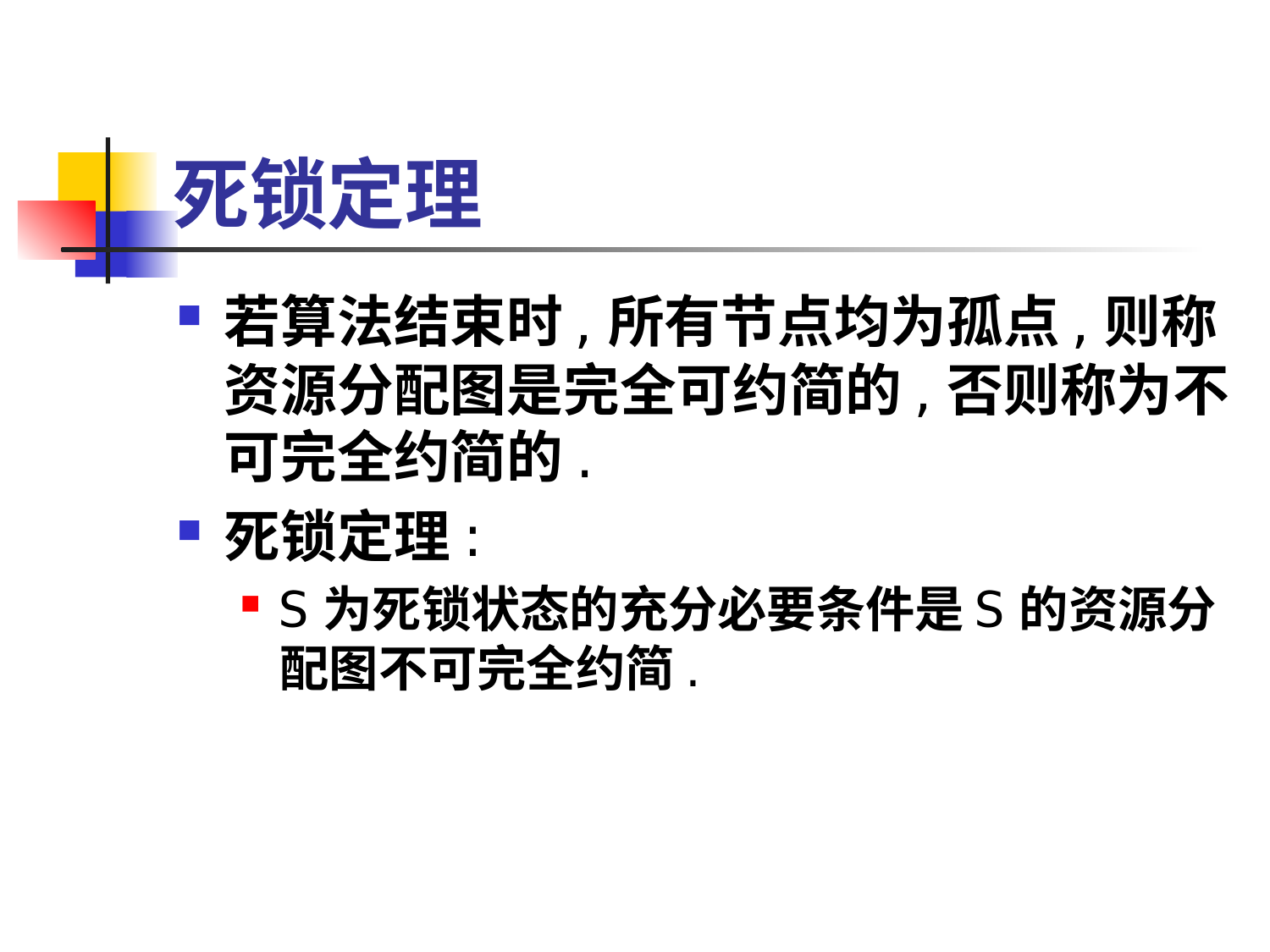

# 死锁定理
若算法结束时,所有节点均为孤点,则称资源分配图是完全可约简的,否则称为不可完全约简的.
死锁定理:
S为死锁状态的充分必要条件是S的资源分配图不可完全约简.